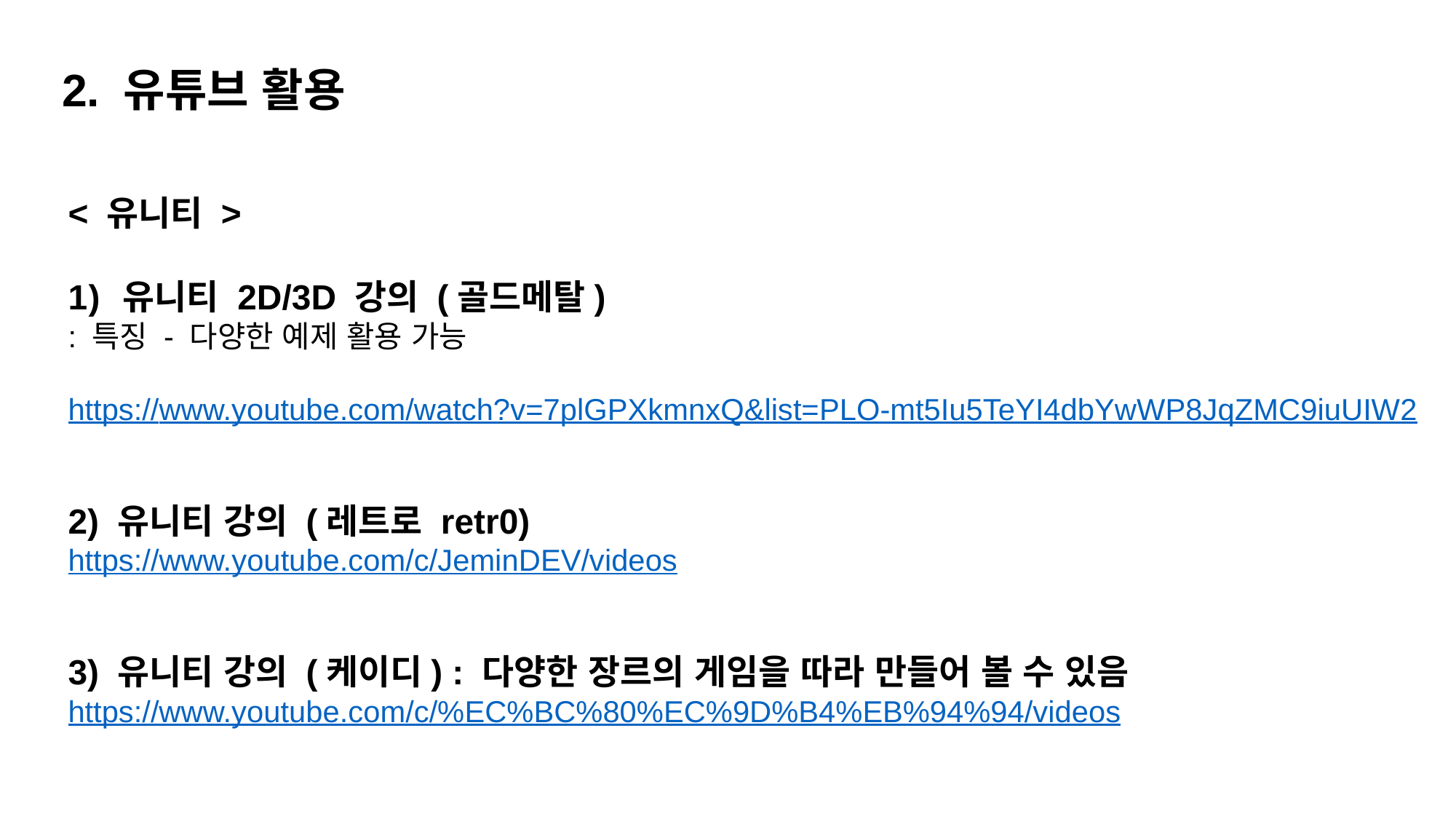

2. 유튜브 활용
< 유니티 >

유니티 2D/3D 강의 (골드메탈)
: 특징 - 다양한 예제 활용 가능

https://www.youtube.com/watch?v=7plGPXkmnxQ&list=PLO-mt5Iu5TeYI4dbYwWP8JqZMC9iuUIW2

2) 유니티 강의 (레트로 retr0)
https://www.youtube.com/c/JeminDEV/videos

3) 유니티 강의 (케이디) : 다양한 장르의 게임을 따라 만들어 볼 수 있음
https://www.youtube.com/c/%EC%BC%80%EC%9D%B4%EB%94%94/videos